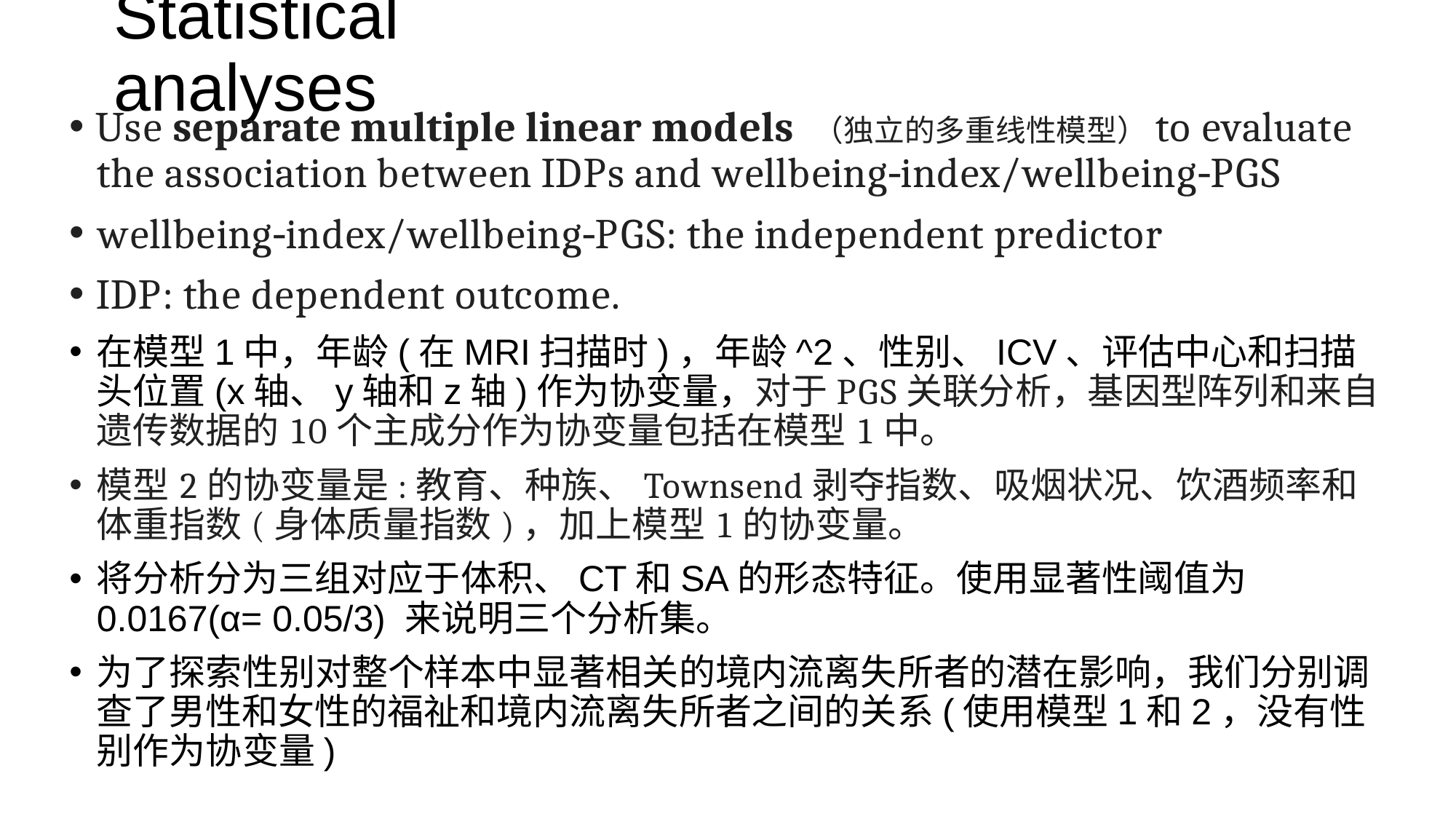

# Statistical analyses
Use separate multiple linear models （独立的多重线性模型）to evaluate the association between IDPs and wellbeing‐index/wellbeing‐PGS
wellbeing‐index/wellbeing‐PGS: the independent predictor
IDP: the dependent outcome.
在模型1中，年龄(在MRI扫描时)，年龄^2、性别、ICV、评估中心和扫描头位置(x轴、y轴和z轴)作为协变量，对于PGS关联分析，基因型阵列和来自遗传数据的10个主成分作为协变量包括在模型1中。
模型2的协变量是:教育、种族、Townsend剥夺指数、吸烟状况、饮酒频率和体重指数(身体质量指数)，加上模型1的协变量。
将分析分为三组对应于体积、CT和SA的形态特征。使用显著性阈值为0.0167(α= 0.05/3) 来说明三个分析集。
为了探索性别对整个样本中显著相关的境内流离失所者的潜在影响，我们分别调查了男性和女性的福祉和境内流离失所者之间的关系(使用模型1和2，没有性别作为协变量)